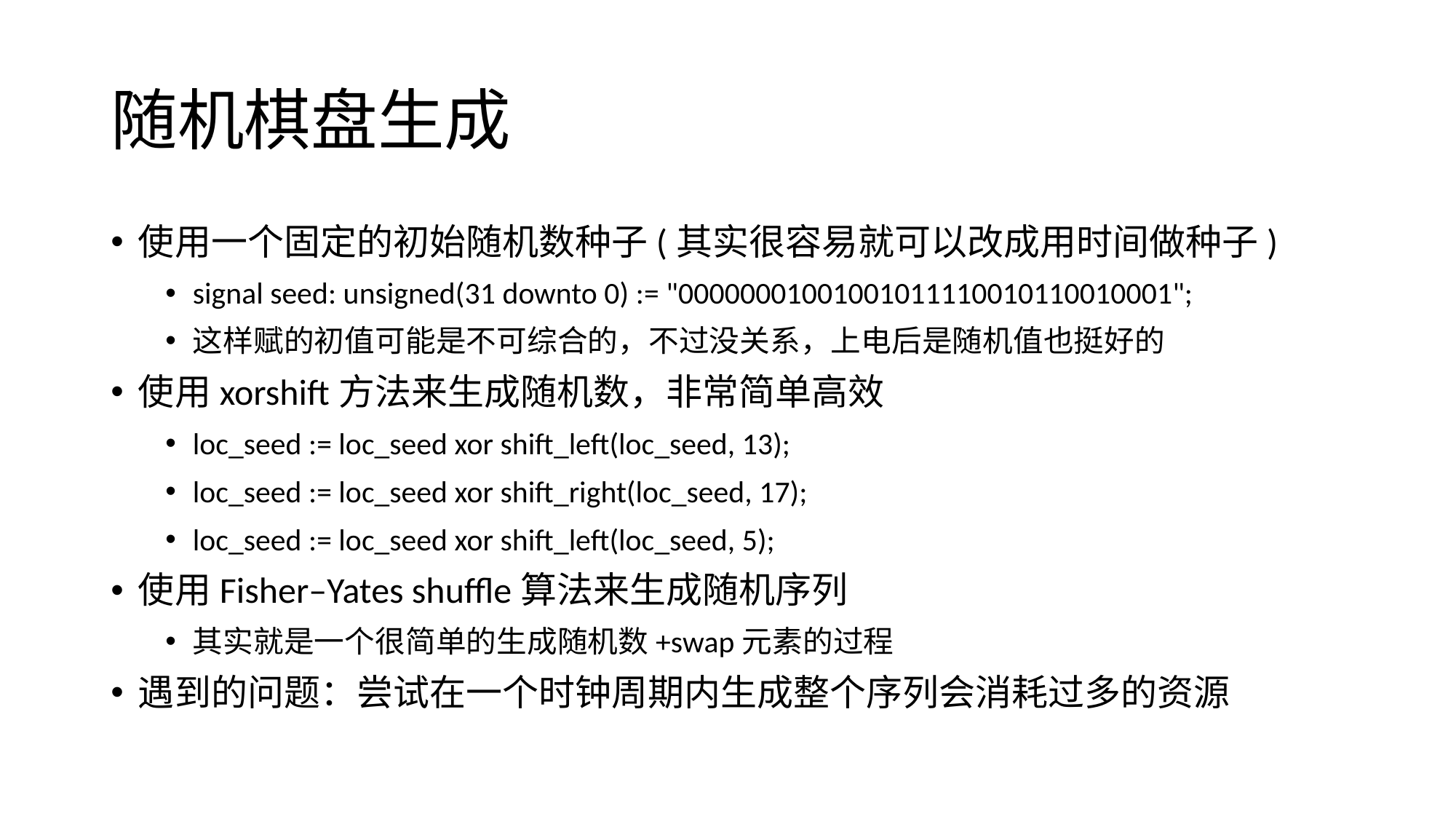

# 随机棋盘生成
使用一个固定的初始随机数种子(其实很容易就可以改成用时间做种子)
signal seed: unsigned(31 downto 0) := "00000001001001011110010110010001";
这样赋的初值可能是不可综合的，不过没关系，上电后是随机值也挺好的
使用xorshift方法来生成随机数，非常简单高效
loc_seed := loc_seed xor shift_left(loc_seed, 13);
loc_seed := loc_seed xor shift_right(loc_seed, 17);
loc_seed := loc_seed xor shift_left(loc_seed, 5);
使用Fisher–Yates shuffle算法来生成随机序列
其实就是一个很简单的生成随机数+swap元素的过程
遇到的问题：尝试在一个时钟周期内生成整个序列会消耗过多的资源